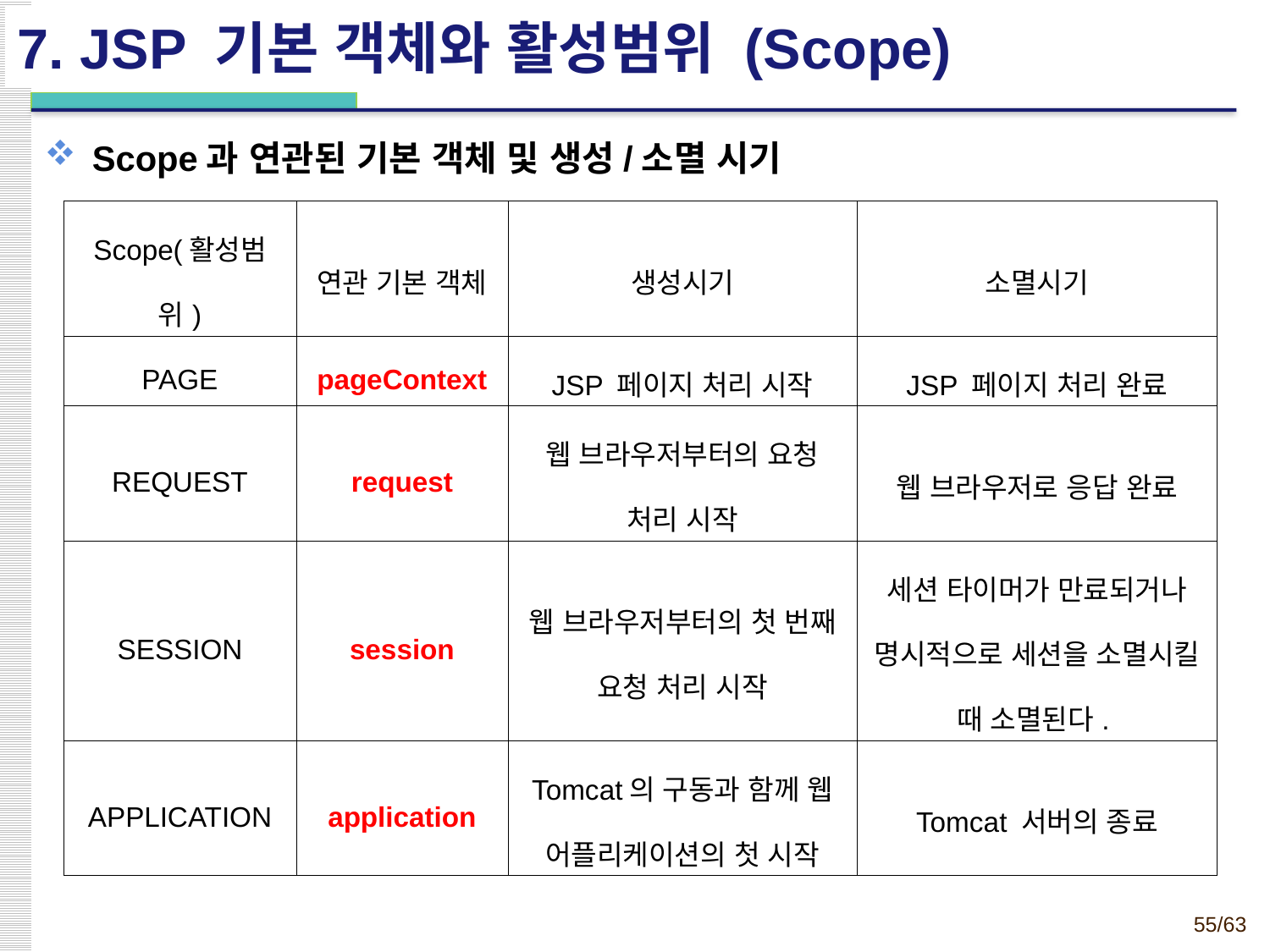

55/65
제8장

# 7. JSP 기본 객체와 활성범위 (Scope)
Scope과 연관된 기본 객체 및 생성/소멸 시기

| Scope(활성범위) | 연관 기본 객체 | 생성시기 | 소멸시기 |
| --- | --- | --- | --- |
| PAGE | pageContext | JSP 페이지 처리 시작 | JSP 페이지 처리 완료 |
| REQUEST | request | 웹 브라우저부터의 요청 처리 시작 | 웹 브라우저로 응답 완료 |
| SESSION | session | 웹 브라우저부터의 첫 번째 요청 처리 시작 | 세션 타이머가 만료되거나 명시적으로 세션을 소멸시킬 때 소멸된다. |
| APPLICATION | application | Tomcat의 구동과 함께 웹 어플리케이션의 첫 시작 | Tomcat 서버의 종료 |